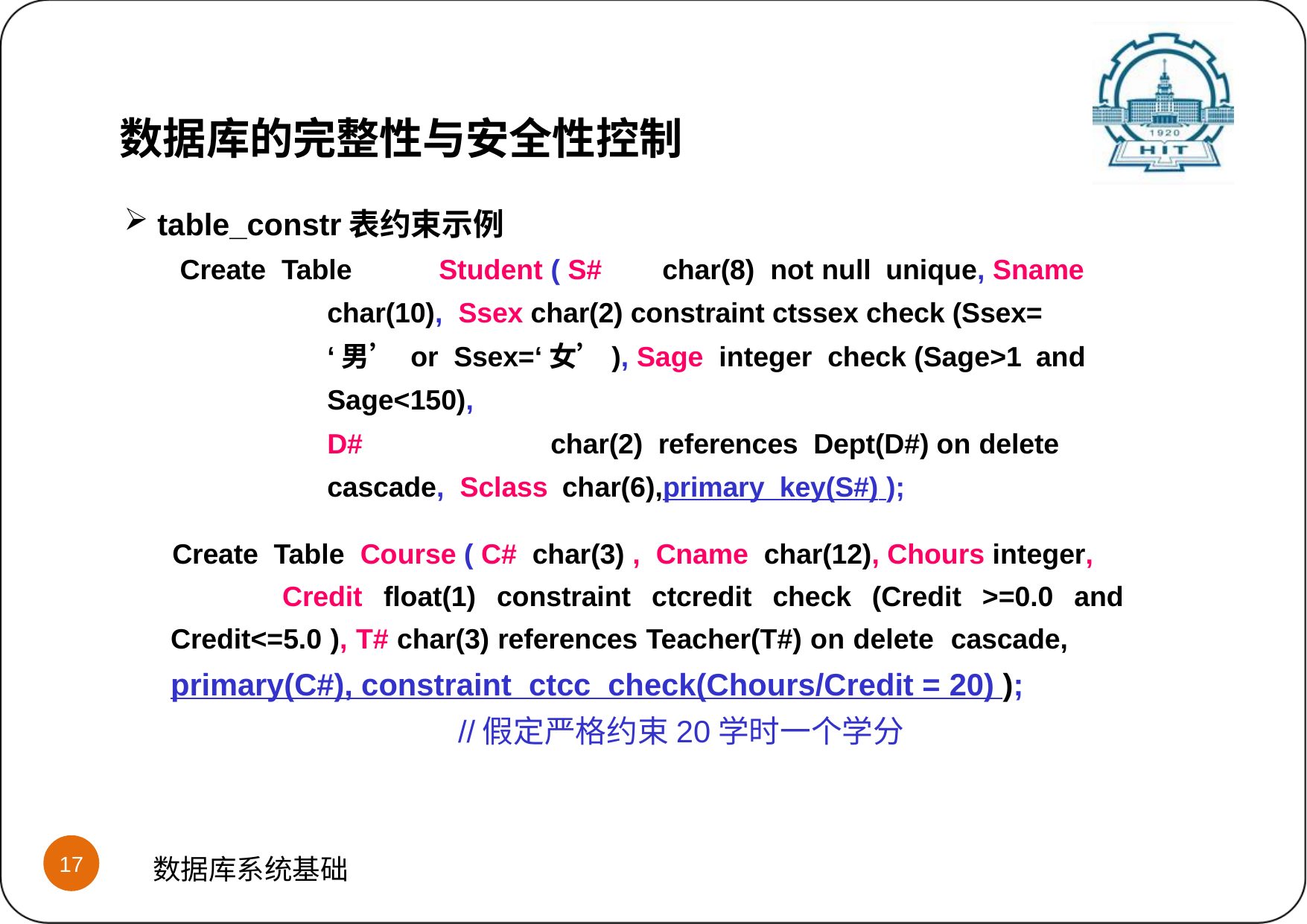

数据库的完整性与安全性控制
table_constr表约束示例
Create  Table	Student ( S#	char(8)  not null	unique, Sname char(10),  Ssex char(2) constraint ctssex check (Ssex=‘男’ or  Ssex=‘女’), Sage  integer  check (Sage>1 and Sage<150),
	D#		char(2)  references  Dept(D#) on delete cascade,  Sclass char(6),primary  key(S#) );

Create  Table  Course ( C#  char(3) ,  Cname  char(12), Chours integer,
	Credit float(1) constraint ctcredit check (Credit >=0.0 and  	Credit<=5.0 ), T# char(3) references Teacher(T#) on delete  cascade, 	primary(C#), constraint  ctcc  check(Chours/Credit = 20) );
//假定严格约束20学时一个学分